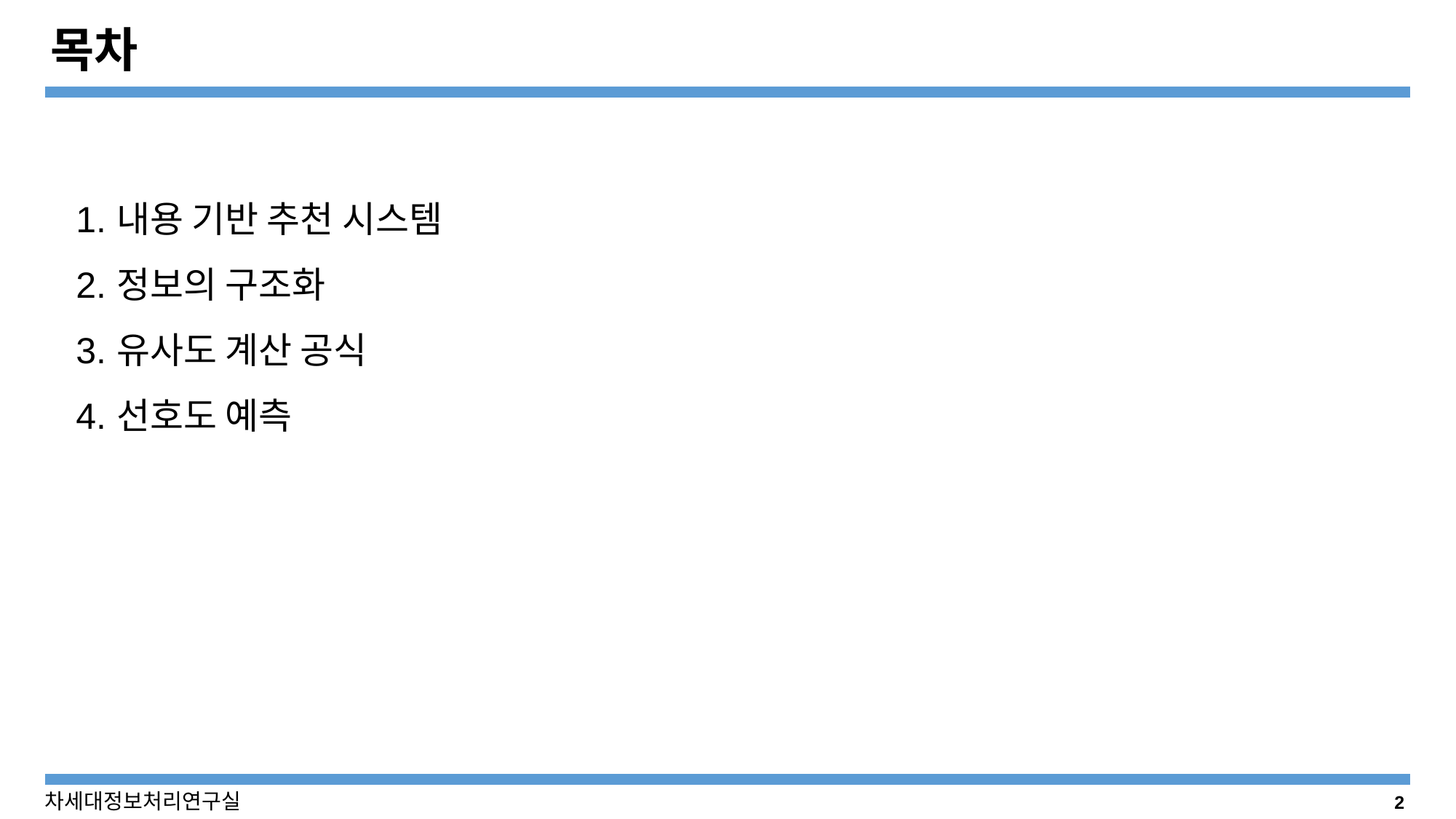

# 목차
내용 기반 추천 시스템
정보의 구조화
유사도 계산 공식
선호도 예측
2